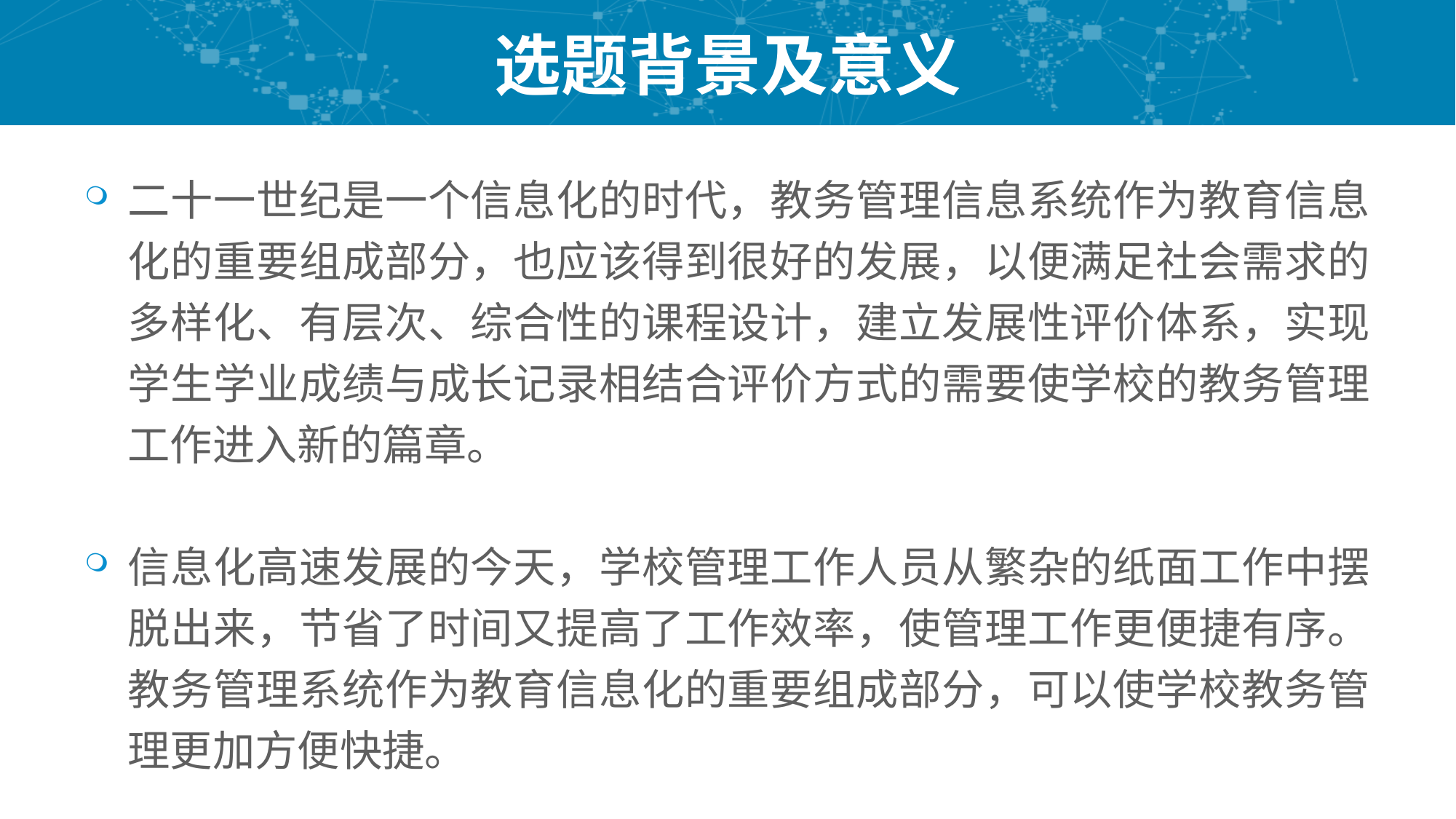

# 选题背景及意义
二十一世纪是一个信息化的时代，教务管理信息系统作为教育信息化的重要组成部分，也应该得到很好的发展，以便满足社会需求的多样化、有层次、综合性的课程设计，建立发展性评价体系，实现学生学业成绩与成长记录相结合评价方式的需要使学校的教务管理工作进入新的篇章。

信息化高速发展的今天，学校管理工作人员从繁杂的纸面工作中摆脱出来，节省了时间又提高了工作效率，使管理工作更便捷有序。教务管理系统作为教育信息化的重要组成部分，可以使学校教务管理更加方便快捷。